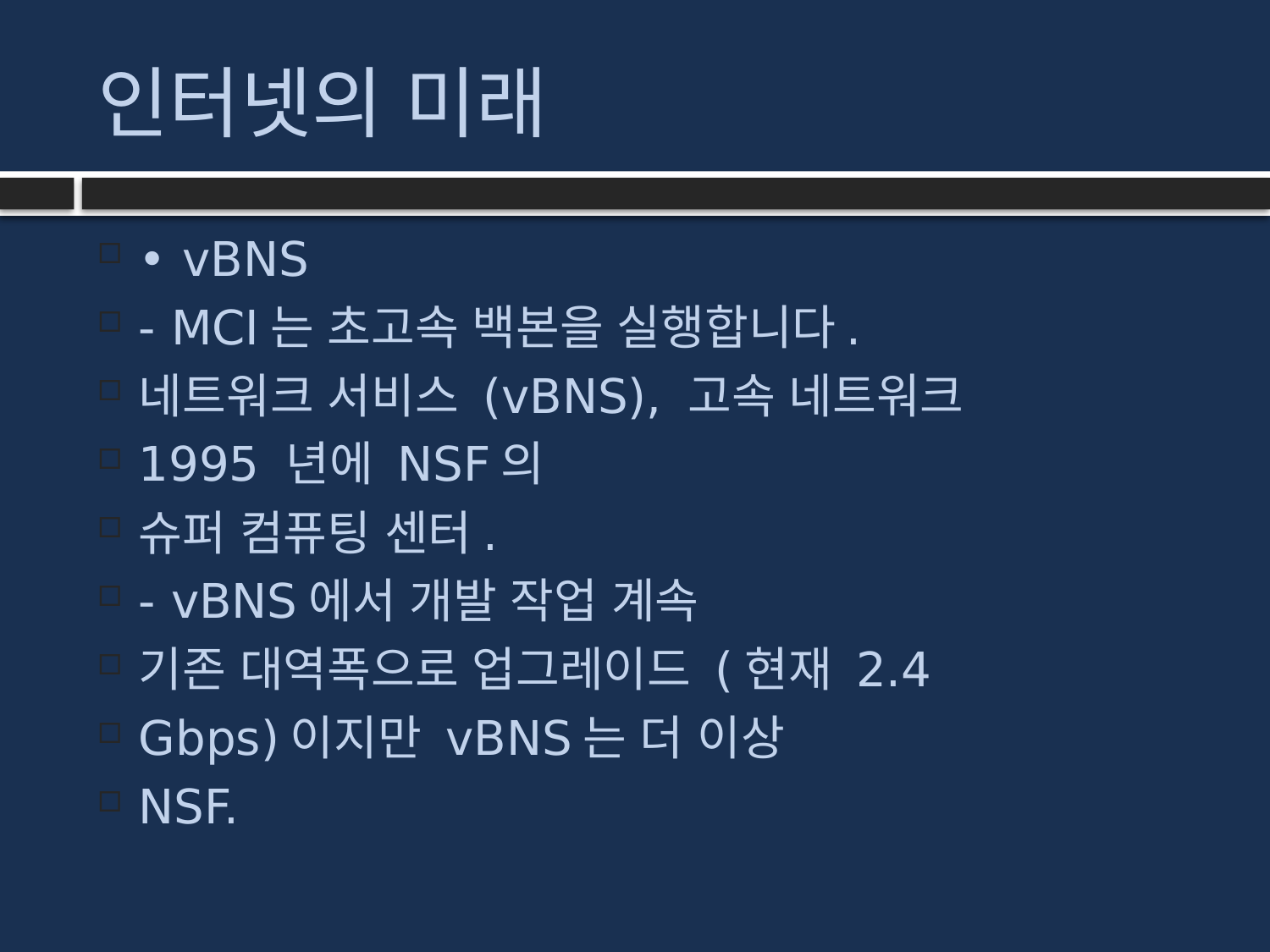

# 인터넷의 미래
• vBNS
- MCI는 초고속 백본을 실행합니다.
네트워크 서비스 (vBNS), 고속 네트워크
1995 년에 NSF의
슈퍼 컴퓨팅 센터.
- vBNS에서 개발 작업 계속
기존 대역폭으로 업그레이드 (현재 2.4
Gbps)이지만 vBNS는 더 이상
NSF.